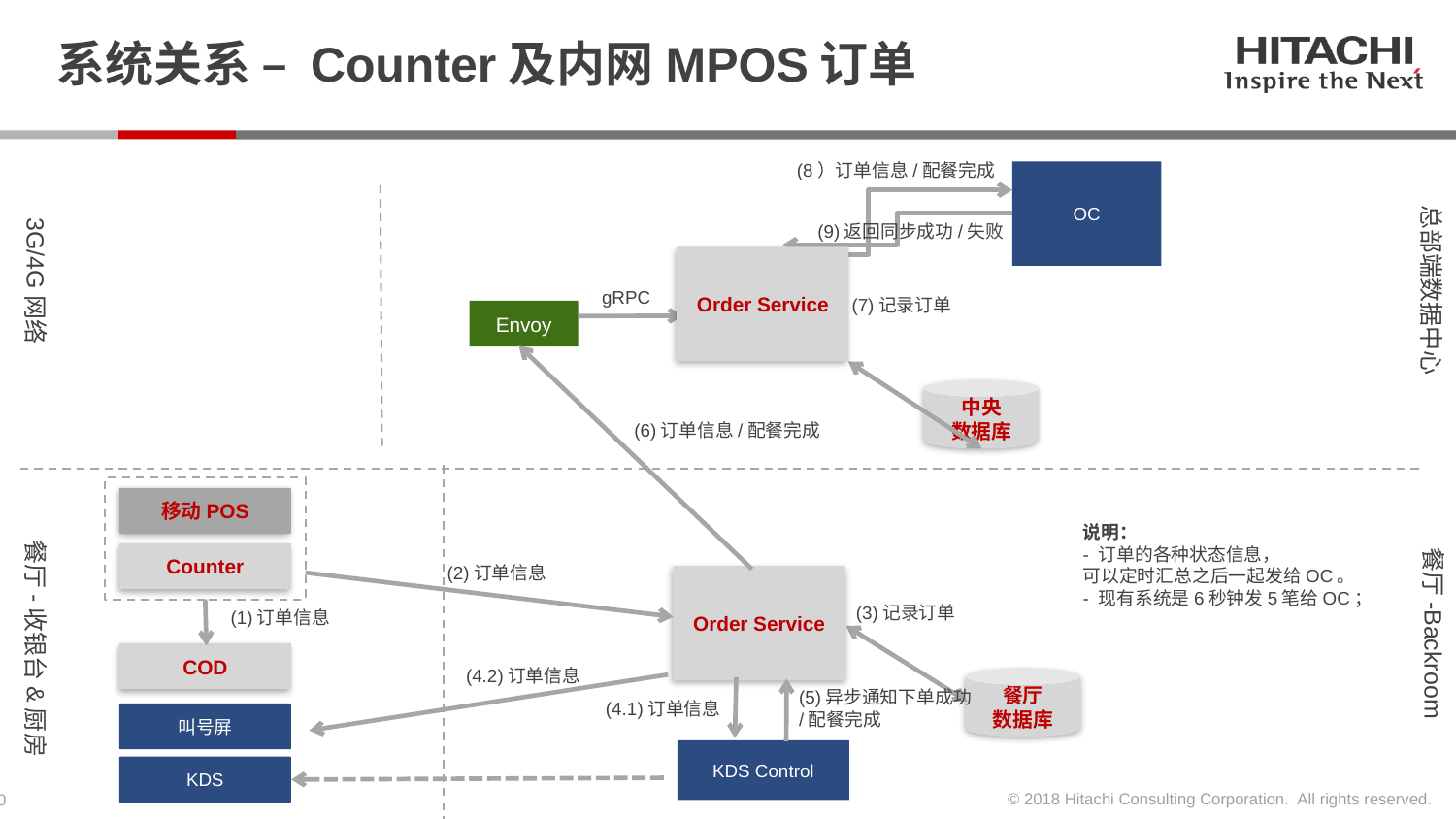

# 系统关系 – Counter及内网MPOS订单
(8）订单信息/配餐完成
OC
总部端数据中心
3G/4G网络
(9)返回同步成功/失败
Order Service
gRPC
gRPC
(7)记录订单

Envoy
中央
数据库
(6)订单信息/配餐完成

移动POS
说明：
- 订单的各种状态信息，
可以定时汇总之后一起发给OC。
- 现有系统是6秒钟发5笔给OC；
餐厅-收银台&厨房
餐厅-Backroom
Counter
(2)订单信息
Order Service
(3)记录订单

(1)订单信息
COD
(4.2)订单信息
餐厅
数据库
(5)异步通知下单成功
/配餐完成
(4.1)订单信息
叫号屏
KDS Control
KDS